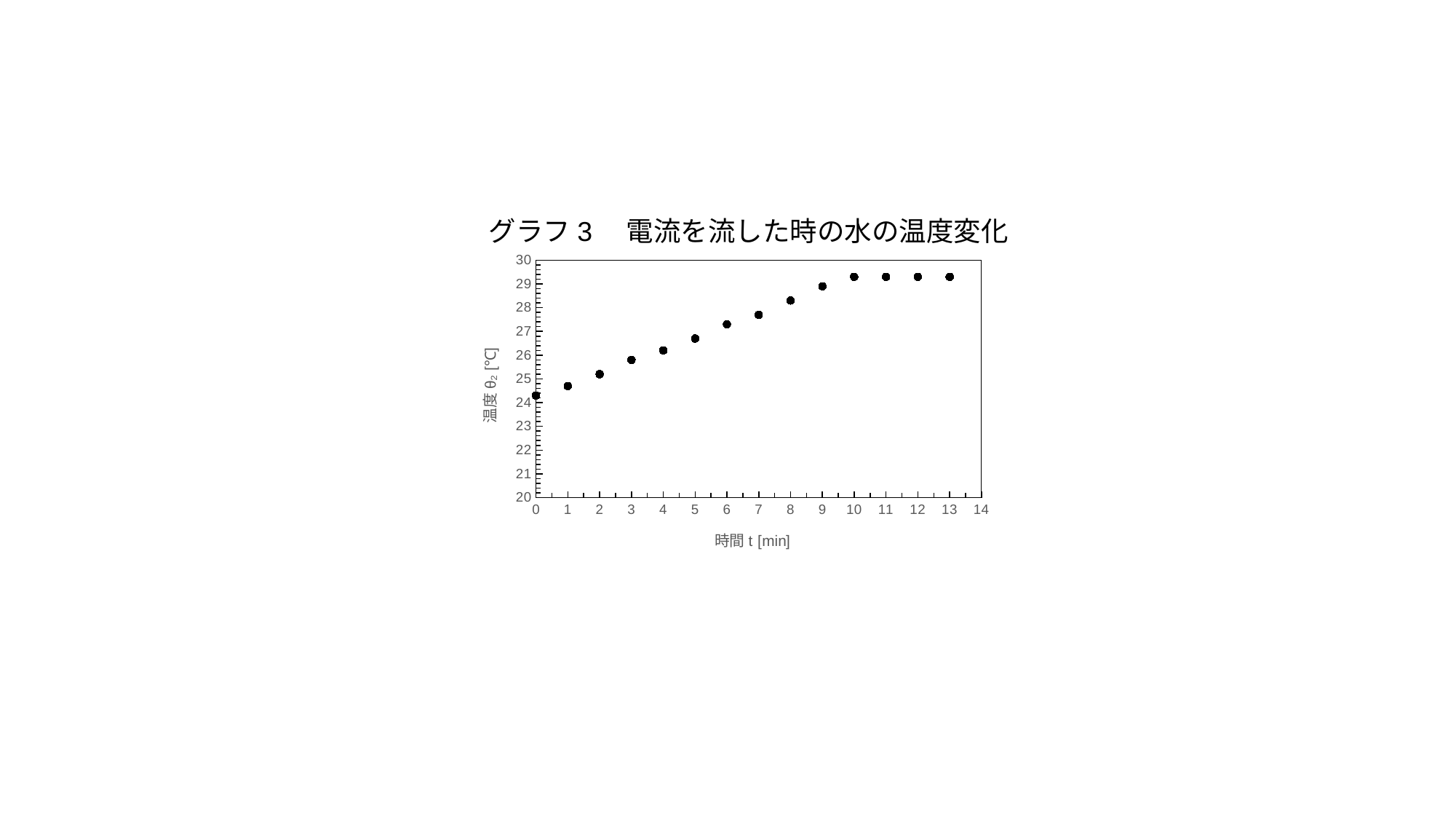

グラフ3　電流を流した時の水の温度変化

### Chart

| Category | θ2 [°C] |
|---|---|